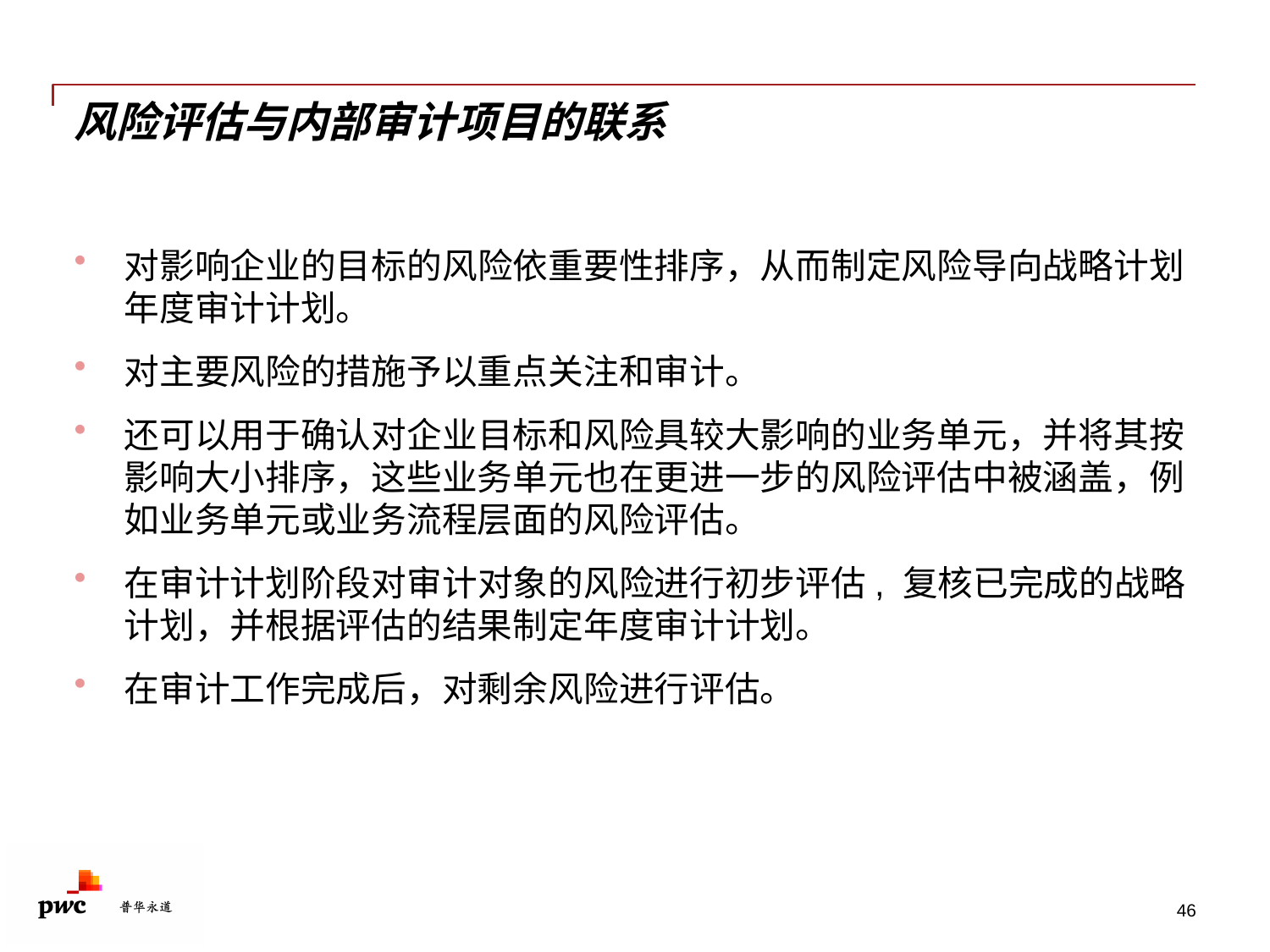

# 风险评估与内部审计项目的联系
对影响企业的目标的风险依重要性排序，从而制定风险导向战略计划年度审计计划。
对主要风险的措施予以重点关注和审计。
还可以用于确认对企业目标和风险具较大影响的业务单元，并将其按影响大小排序，这些业务单元也在更进一步的风险评估中被涵盖，例如业务单元或业务流程层面的风险评估。
在审计计划阶段对审计对象的风险进行初步评估, 复核已完成的战略计划，并根据评估的结果制定年度审计计划。
在审计工作完成后，对剩余风险进行评估。

46